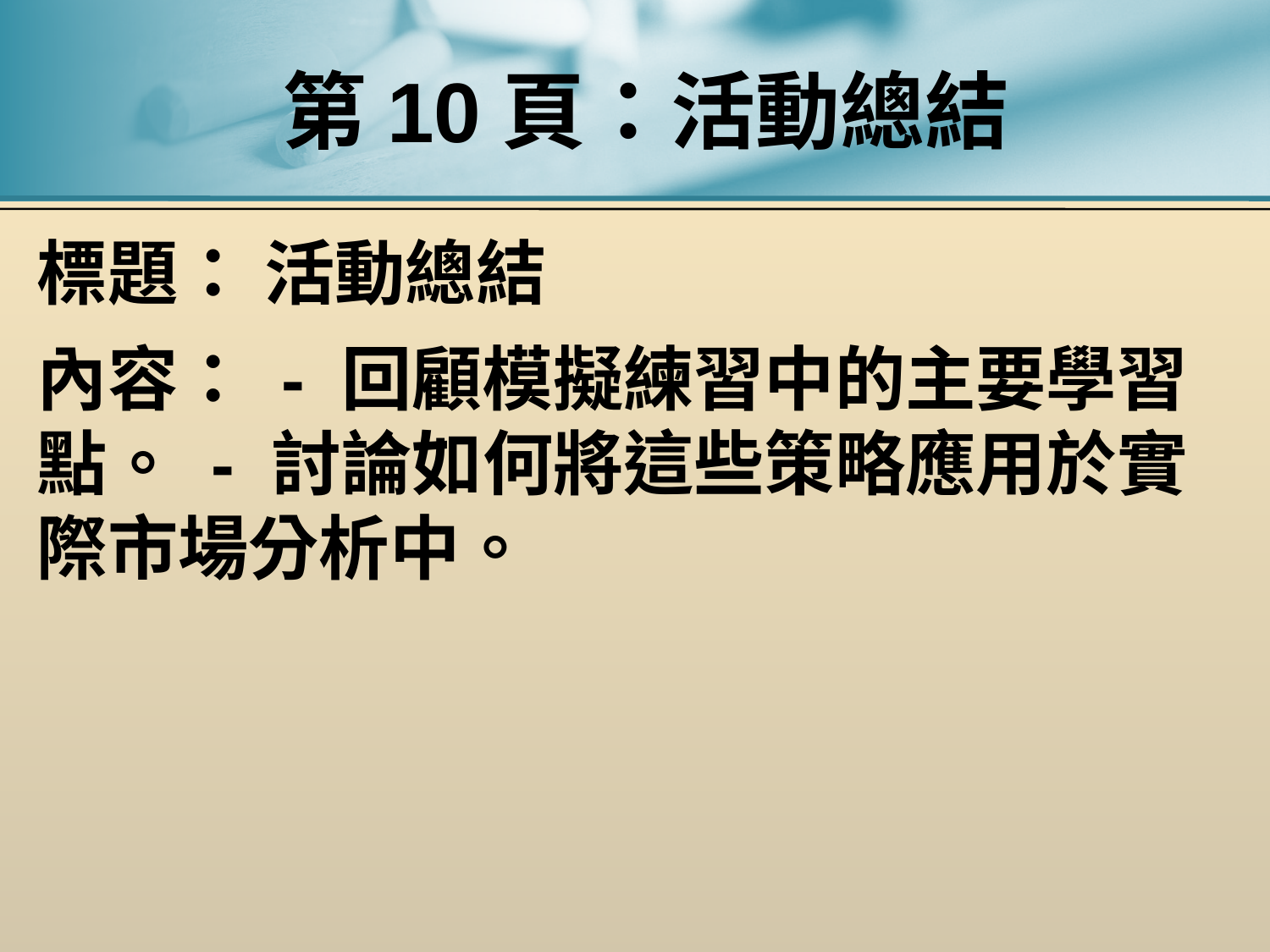

# 第10頁：活動總結
標題： 活動總結
內容： - 回顧模擬練習中的主要學習點。 - 討論如何將這些策略應用於實際市場分析中。